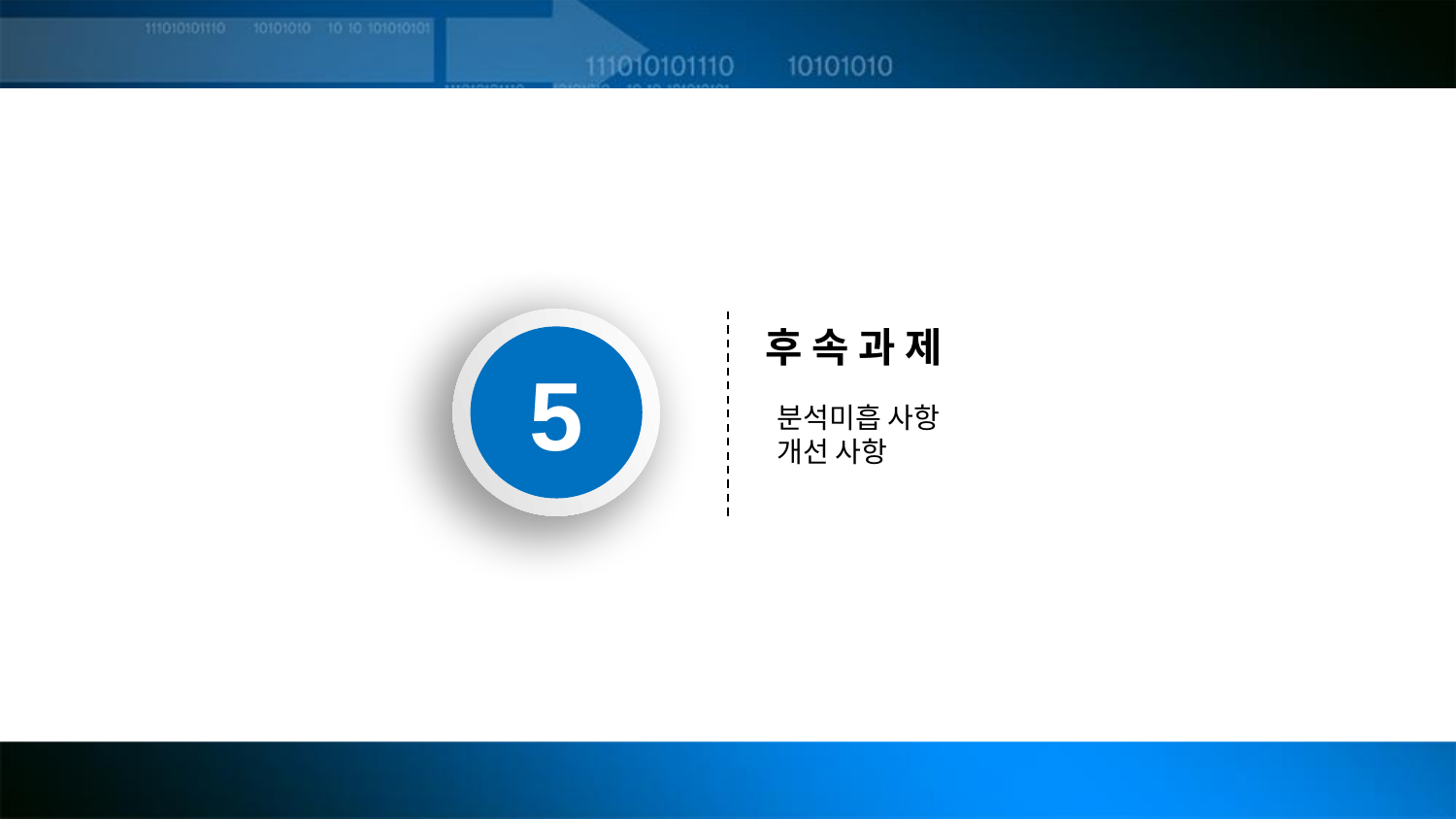

5
후 속 과 제
분석미흡 사항
개선 사항